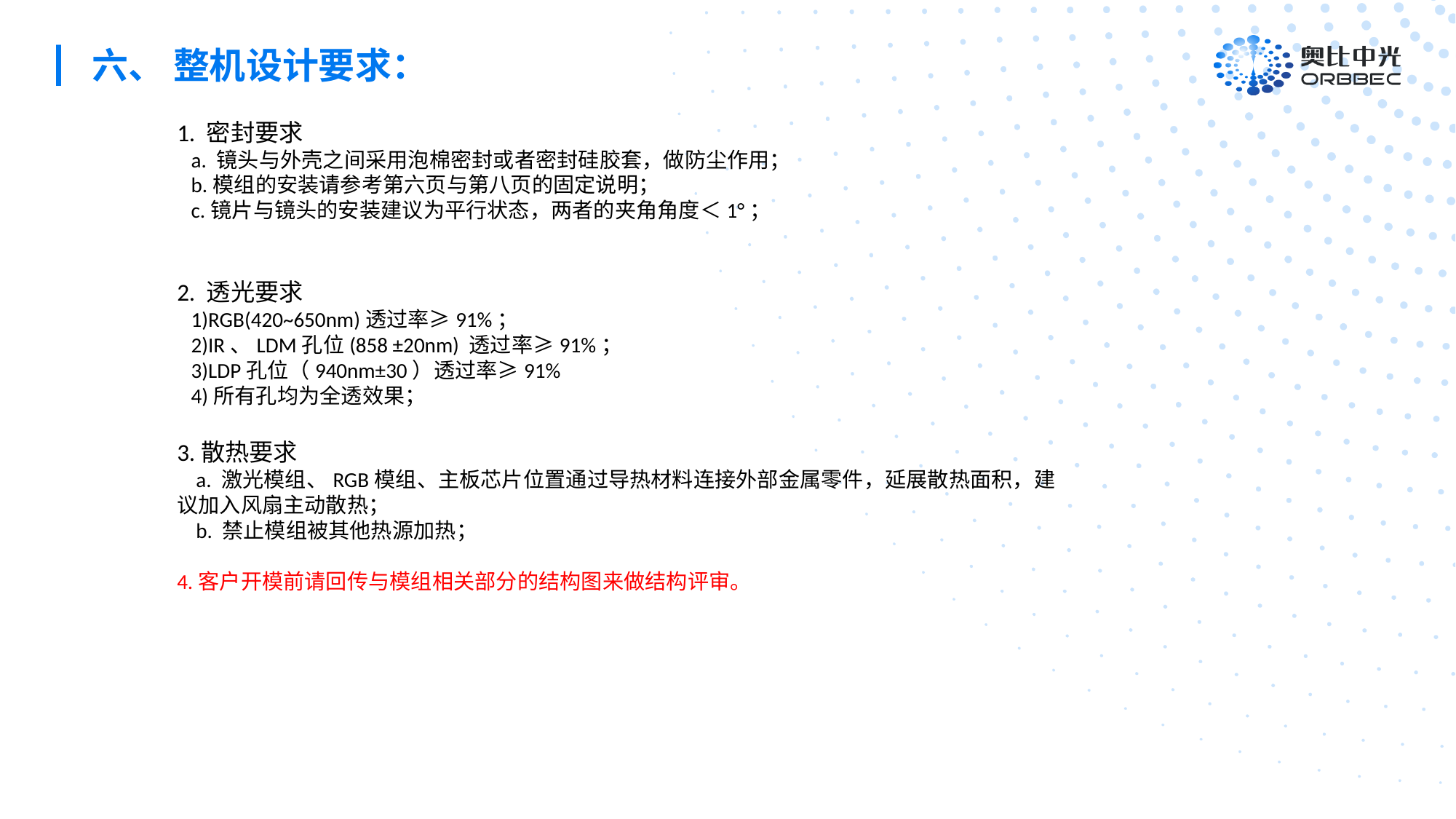

六、 整机设计要求：
1. 密封要求
   a. 镜头与外壳之间采用泡棉密封或者密封硅胶套，做防尘作用；
   b.模组的安装请参考第六页与第八页的固定说明；
   c.镜片与镜头的安装建议为平行状态，两者的夹角角度＜1°；

2. 透光要求
   1)RGB(420~650nm)透过率≥91%；
   2)IR、LDM孔位(858 ±20nm) 透过率≥91%；
   3)LDP孔位（940nm±30）透过率≥91%
   4)所有孔均为全透效果；

3.散热要求
    a. 激光模组、RGB模组、主板芯片位置通过导热材料连接外部金属零件，延展散热面积，建议加入风扇主动散热；
    b. 禁止模组被其他热源加热；

4.客户开模前请回传与模组相关部分的结构图来做结构评审。

9